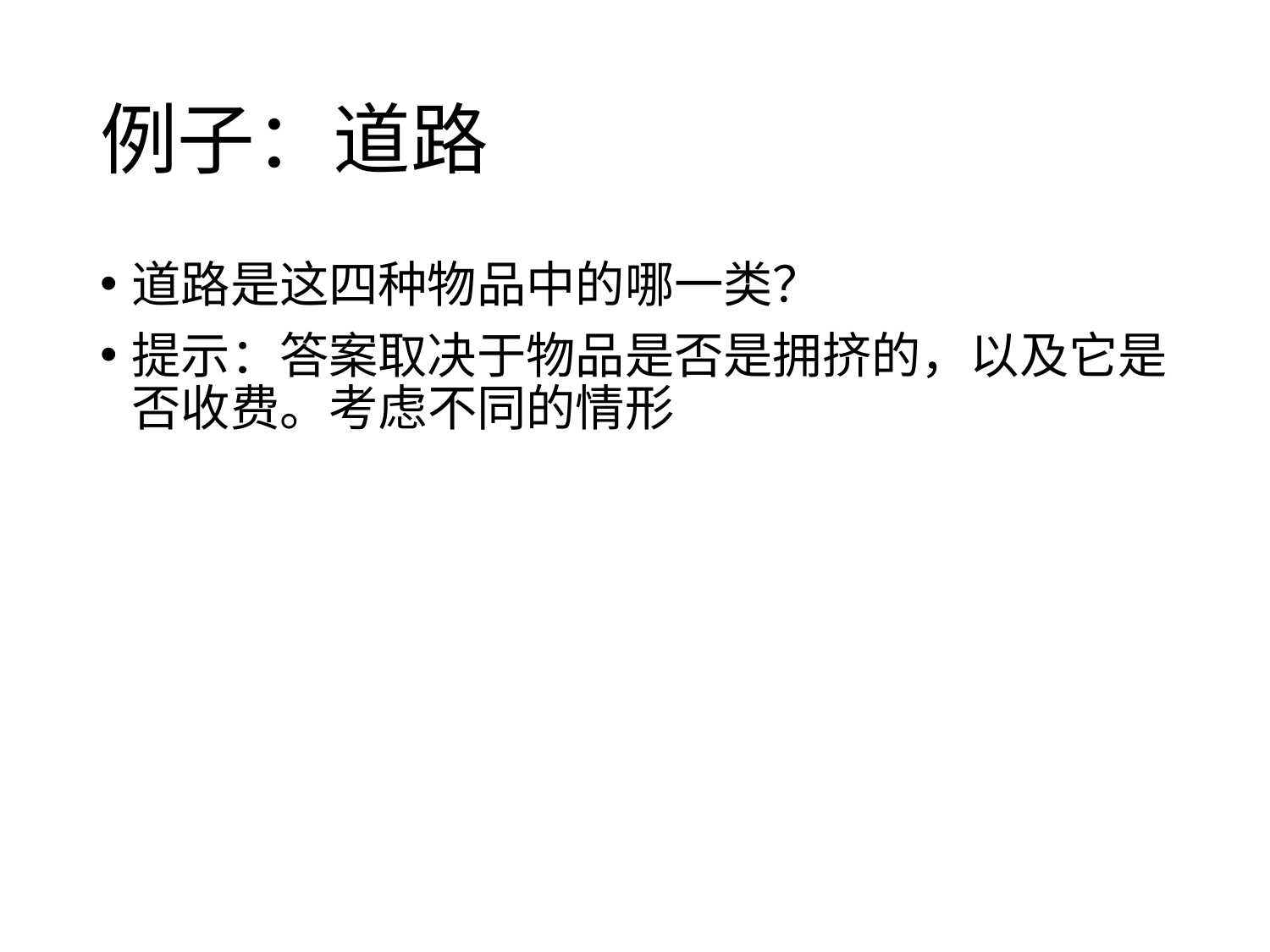

# 例子：道路
道路是这四种物品中的哪一类？
提示：答案取决于物品是否是拥挤的，以及它是否收费。考虑不同的情形